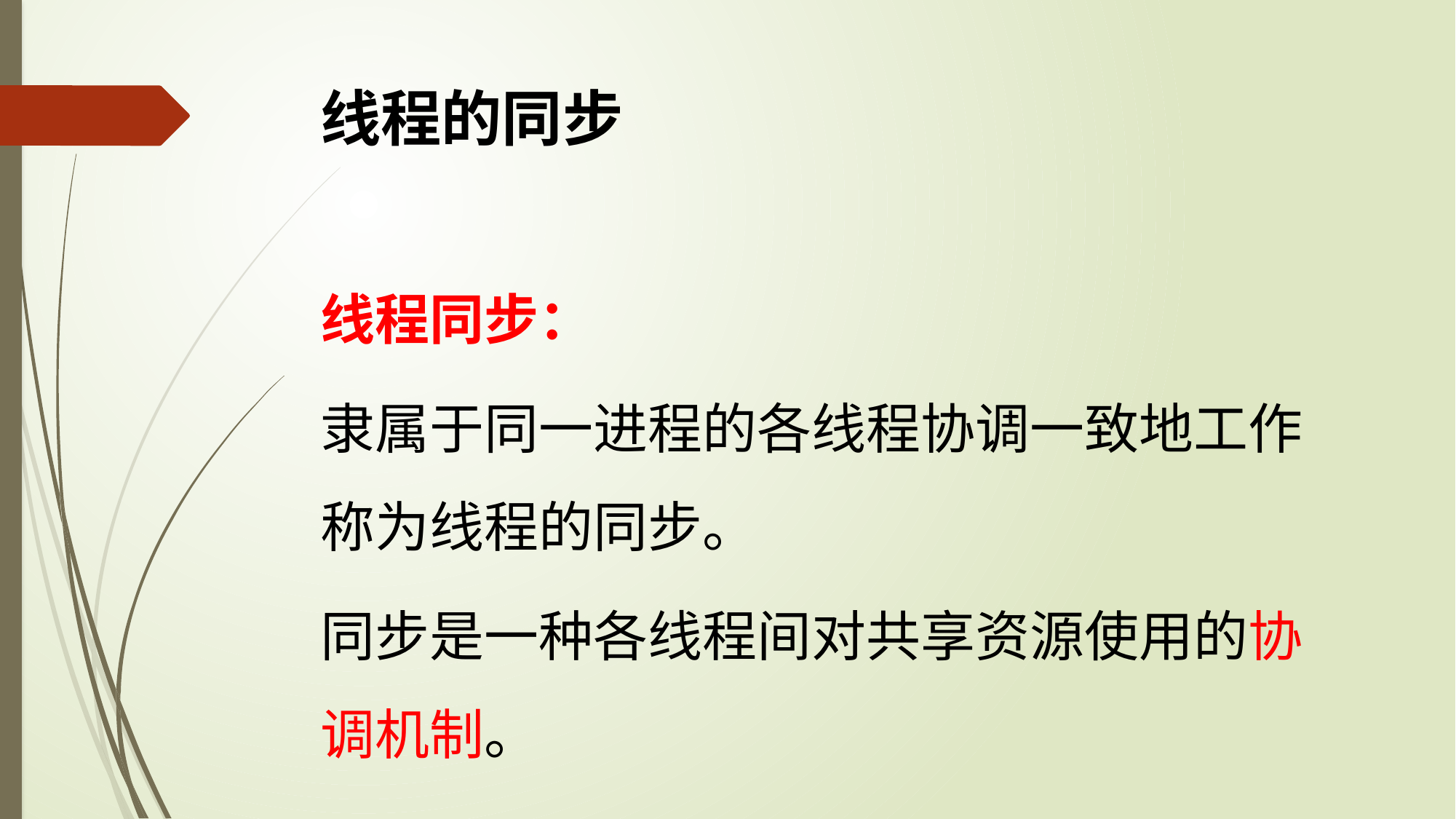

# 线程的同步
线程同步：
隶属于同一进程的各线程协调一致地工作称为线程的同步。
同步是一种各线程间对共享资源使用的协调机制。